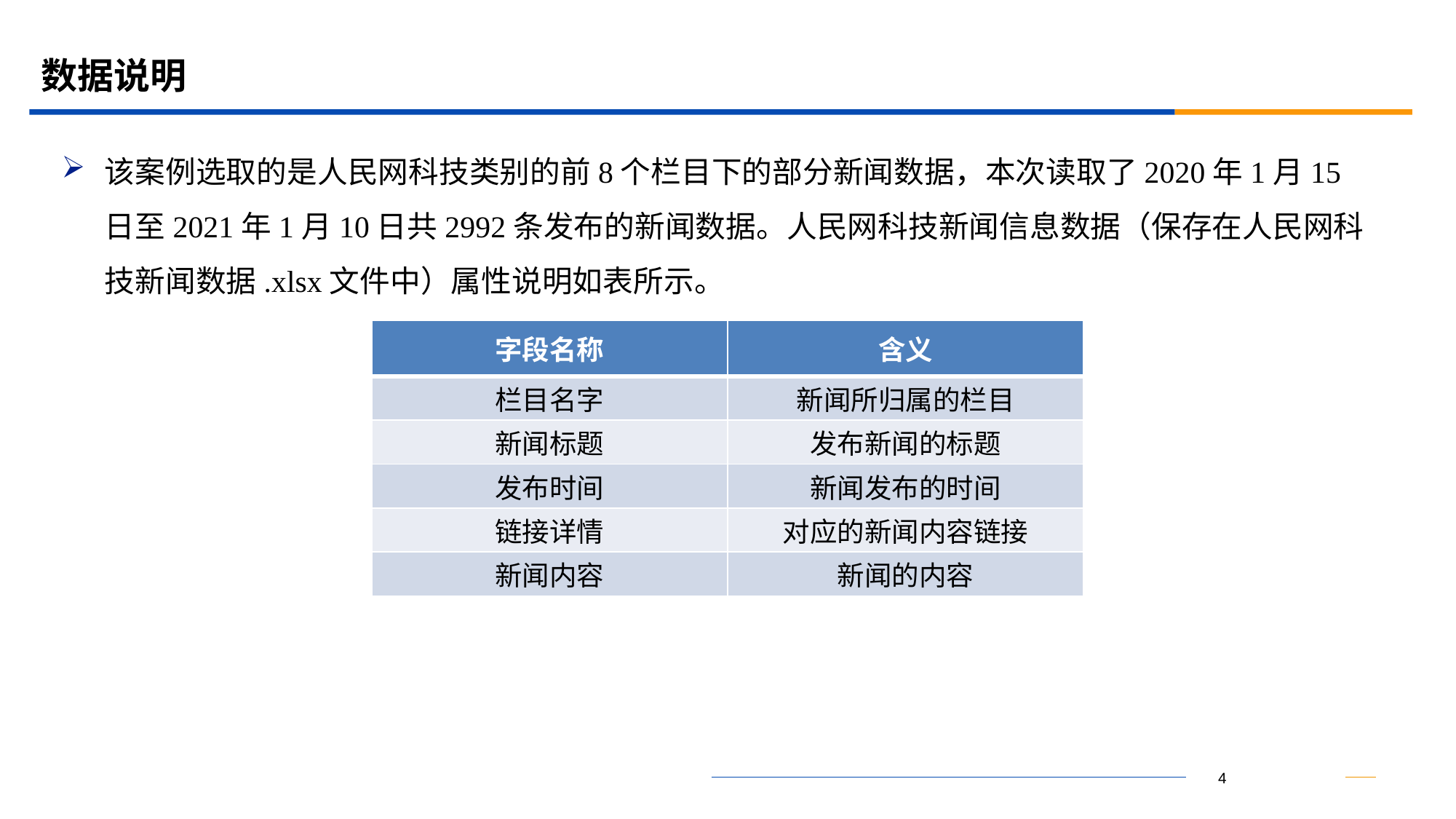

# 数据说明
该案例选取的是人民网科技类别的前8个栏目下的部分新闻数据，本次读取了2020年1月15日至2021年1月10日共2992条发布的新闻数据。人民网科技新闻信息数据（保存在人民网科技新闻数据.xlsx文件中）属性说明如表所示。
| 字段名称 | 含义 |
| --- | --- |
| 栏目名字 | 新闻所归属的栏目 |
| 新闻标题 | 发布新闻的标题 |
| 发布时间 | 新闻发布的时间 |
| 链接详情 | 对应的新闻内容链接 |
| 新闻内容 | 新闻的内容 |